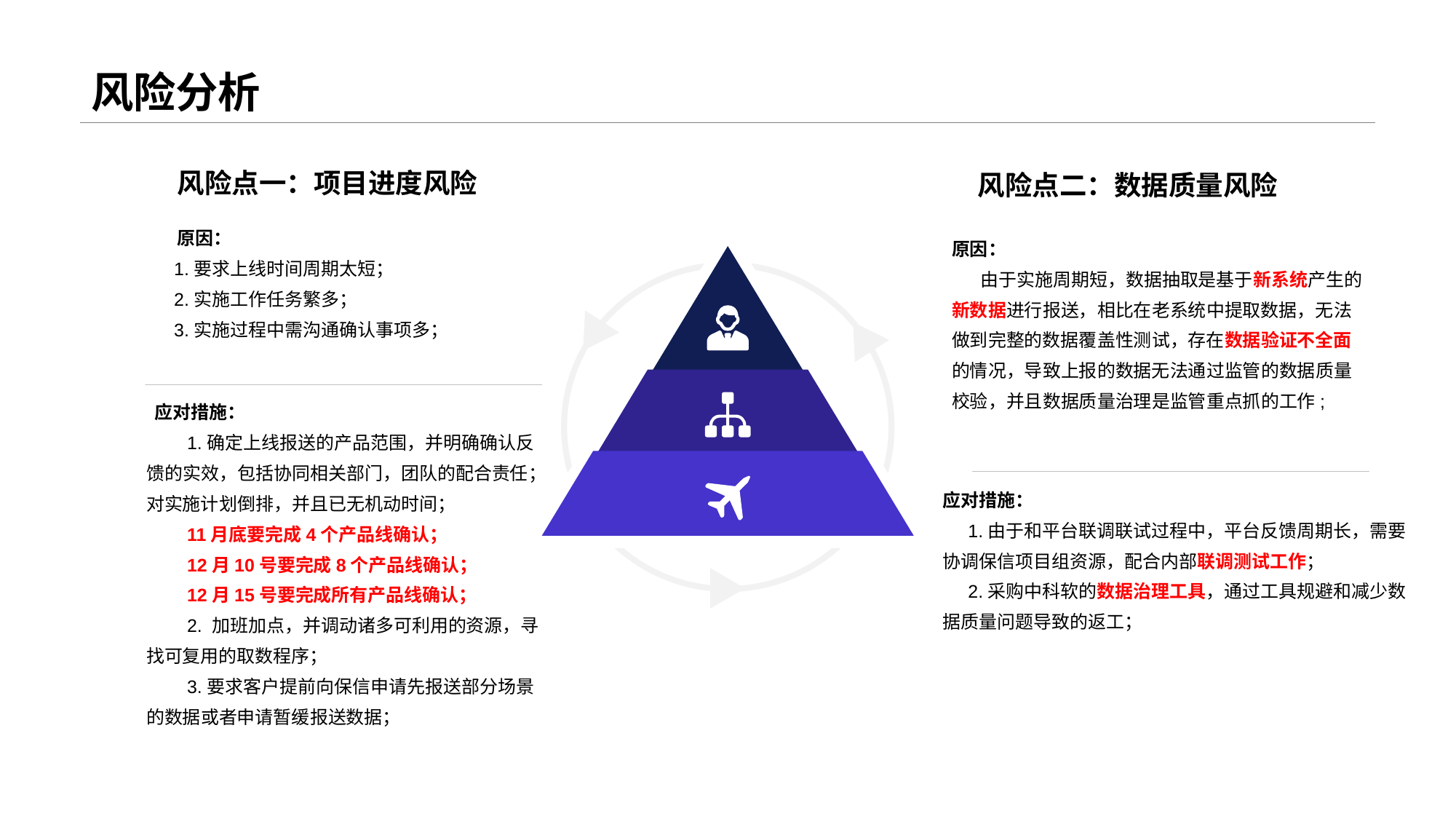

# 风险分析
风险点一：项目进度风险
 原因：
 1.要求上线时间周期太短；
 2.实施工作任务繁多；
 3.实施过程中需沟通确认事项多；
 应对措施：
        1.确定上线报送的产品范围，并明确确认反馈的实效，包括协同相关部门，团队的配合责任；对实施计划倒排，并且已无机动时间；
        11月底要完成4个产品线确认；
        12月10号要完成8个产品线确认；
        12月15号要完成所有产品线确认；
        2. 加班加点，并调动诸多可利用的资源，寻找可复用的取数程序；
        3.要求客户提前向保信申请先报送部分场景的数据或者申请暂缓报送数据；

风险点二：数据质量风险
原因：
      由于实施周期短，数据抽取是基于新系统产生的新数据进行报送，相比在老系统中提取数据，无法做到完整的数据覆盖性测试，存在数据验证不全面的情况，导致上报的数据无法通过监管的数据质量校验，并且数据质量治理是监管重点抓的工作;
应对措施：
     1.由于和平台联调联试过程中，平台反馈周期长，需要协调保信项目组资源，配合内部联调测试工作；
     2.采购中科软的数据治理工具，通过工具规避和减少数据质量问题导致的返工；